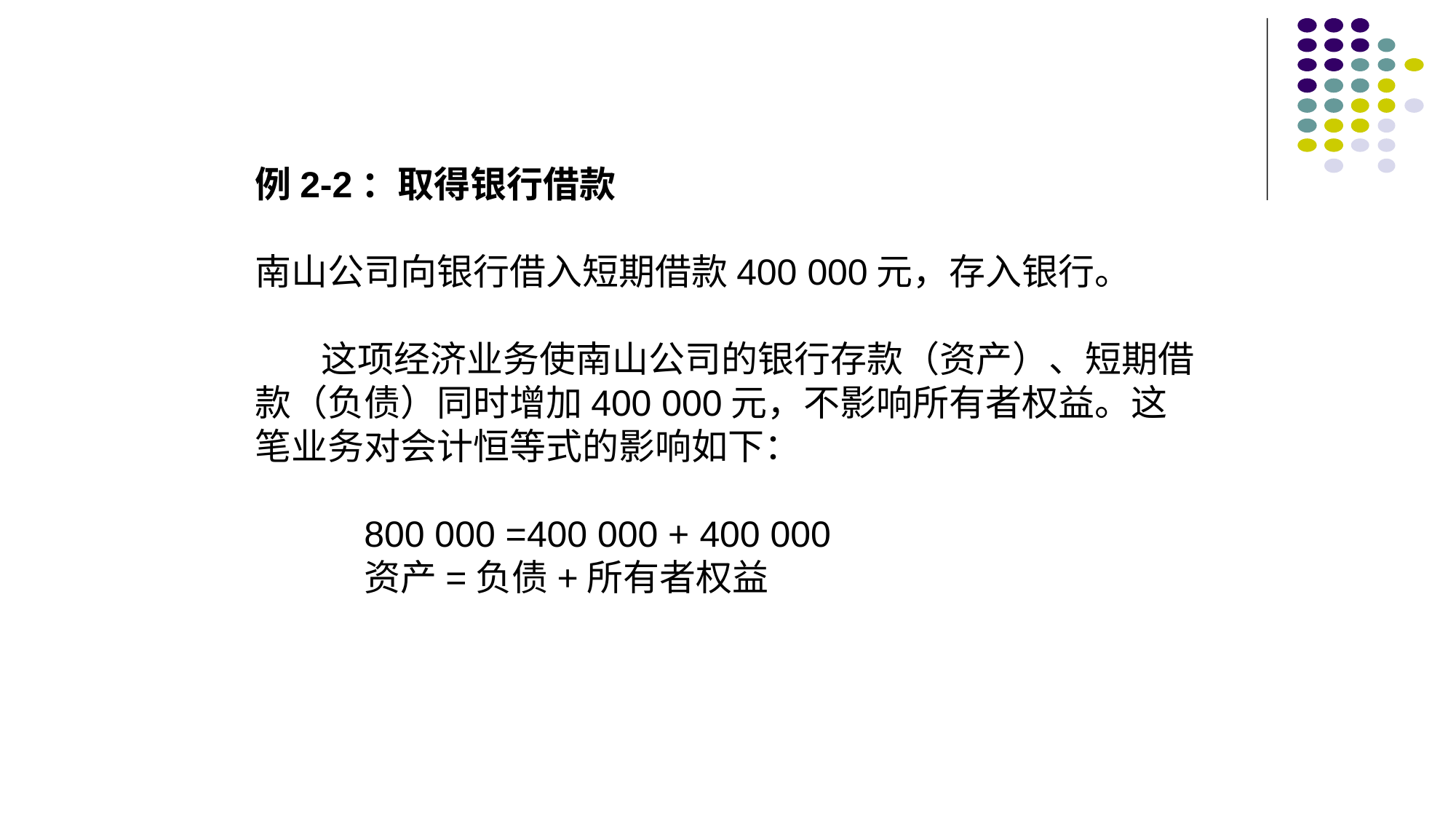

例2-2：取得银行借款

南山公司向银行借入短期借款400 000元，存入银行。

       这项经济业务使南山公司的银行存款（资产）、短期借款（负债）同时增加400 000元，不影响所有者权益。这笔业务对会计恒等式的影响如下：

	800 000 =400 000 + 400 000
	资产=负债+所有者权益